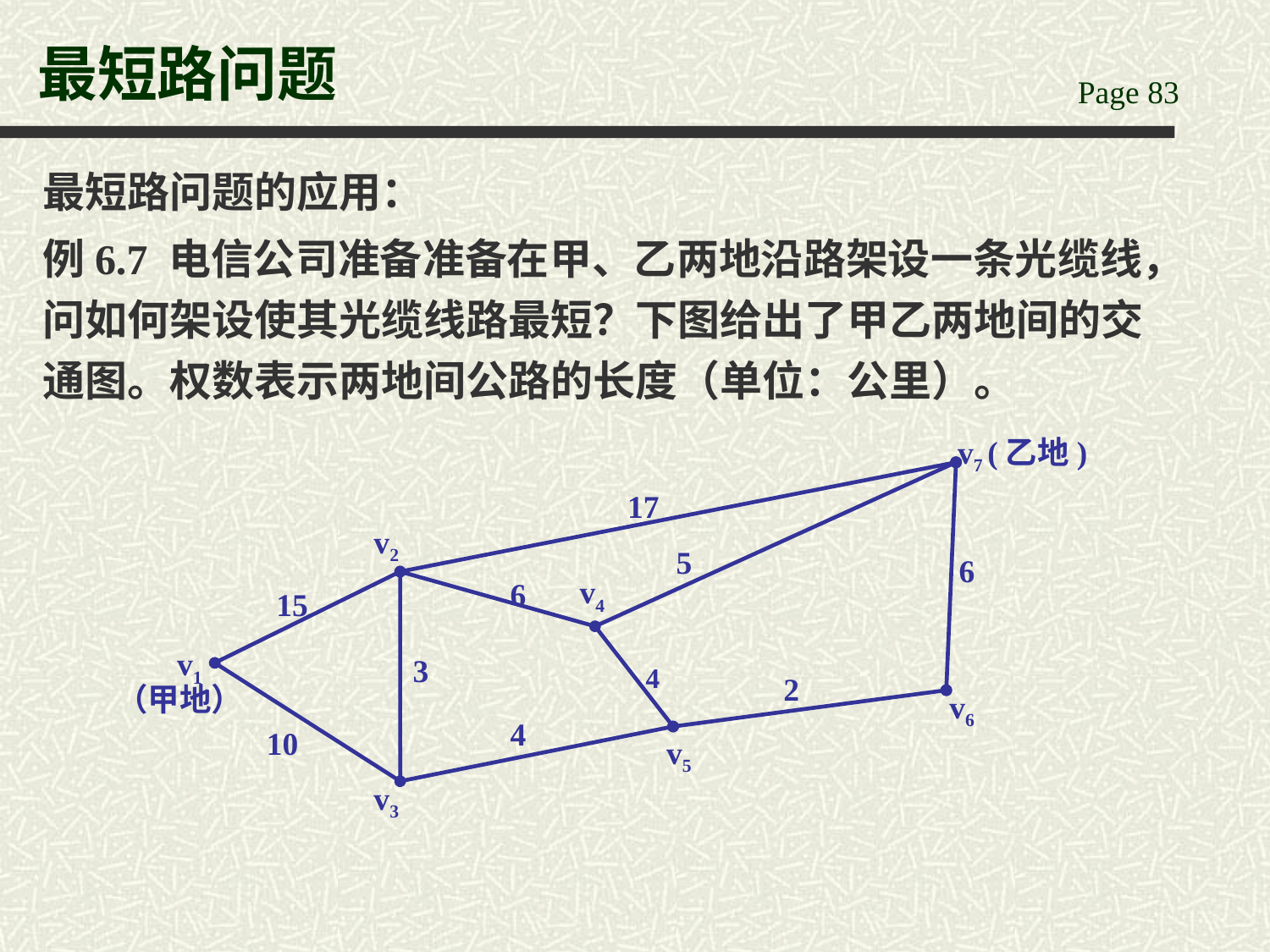

# 最短路问题
最短路问题的应用：
例6.7 电信公司准备准备在甲、乙两地沿路架设一条光缆线，问如何架设使其光缆线路最短？下图给出了甲乙两地间的交通图。权数表示两地间公路的长度（单位：公里）。

v7 (乙地)

17
v2
5
6
v4
6

15

3
   v1
（甲地）
4

2
v6

4
10

v5
v3